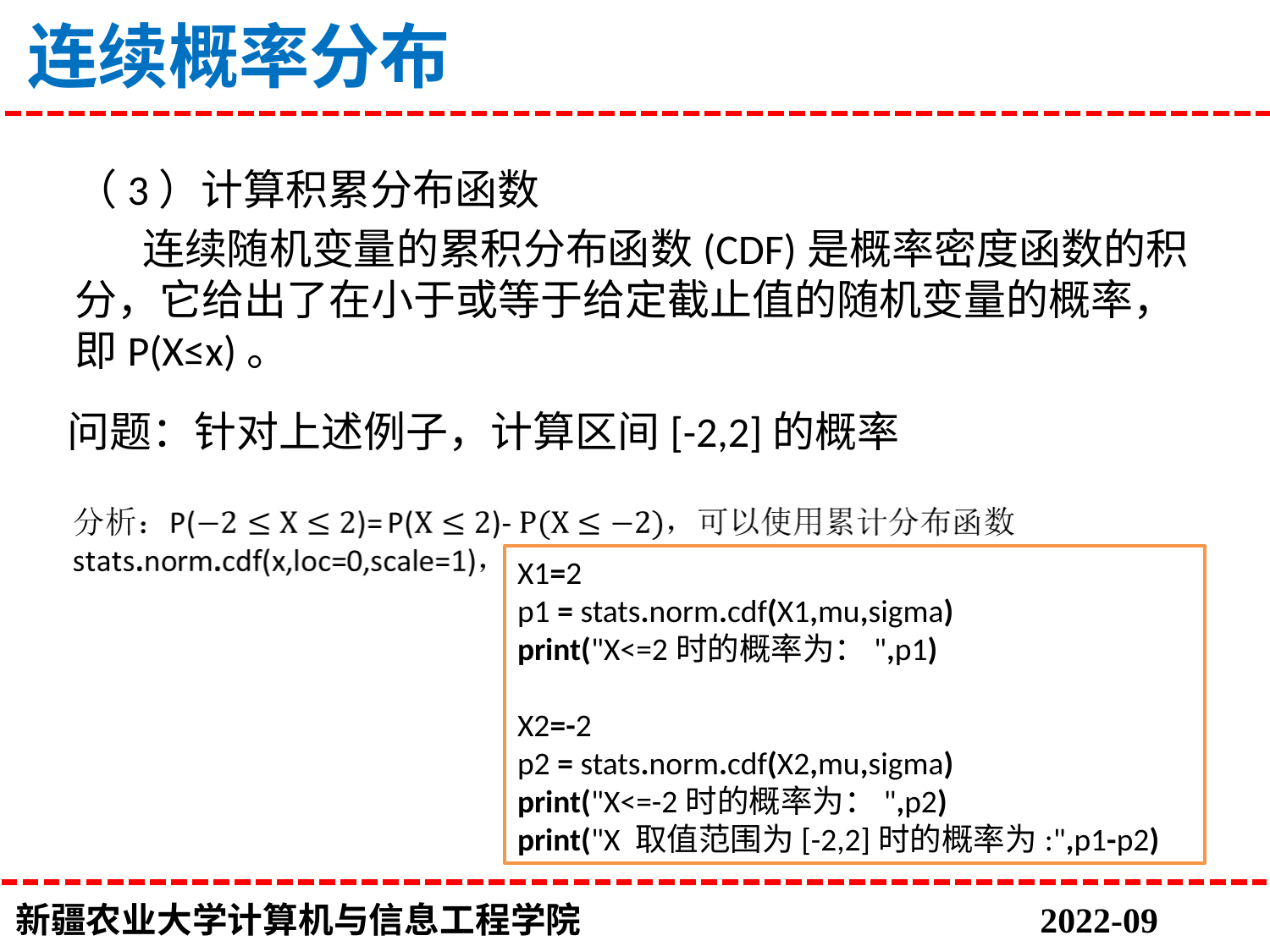

# 连续概率分布
（3）计算积累分布函数
      连续随机变量的累积分布函数(CDF)是概率密度函数的积分，它给出了在小于或等于给定截止值的随机变量的概率，即P(X≤x)。
问题：针对上述例子，计算区间[-2,2]的概率

X1=2
p1 = stats.norm.cdf(X1,mu,sigma)
print("X<=2时的概率为：",p1)

X2=-2
p2 = stats.norm.cdf(X2,mu,sigma)
print("X<=-2时的概率为：",p2)
print("X 取值范围为[-2,2]时的概率为:",p1-p2)